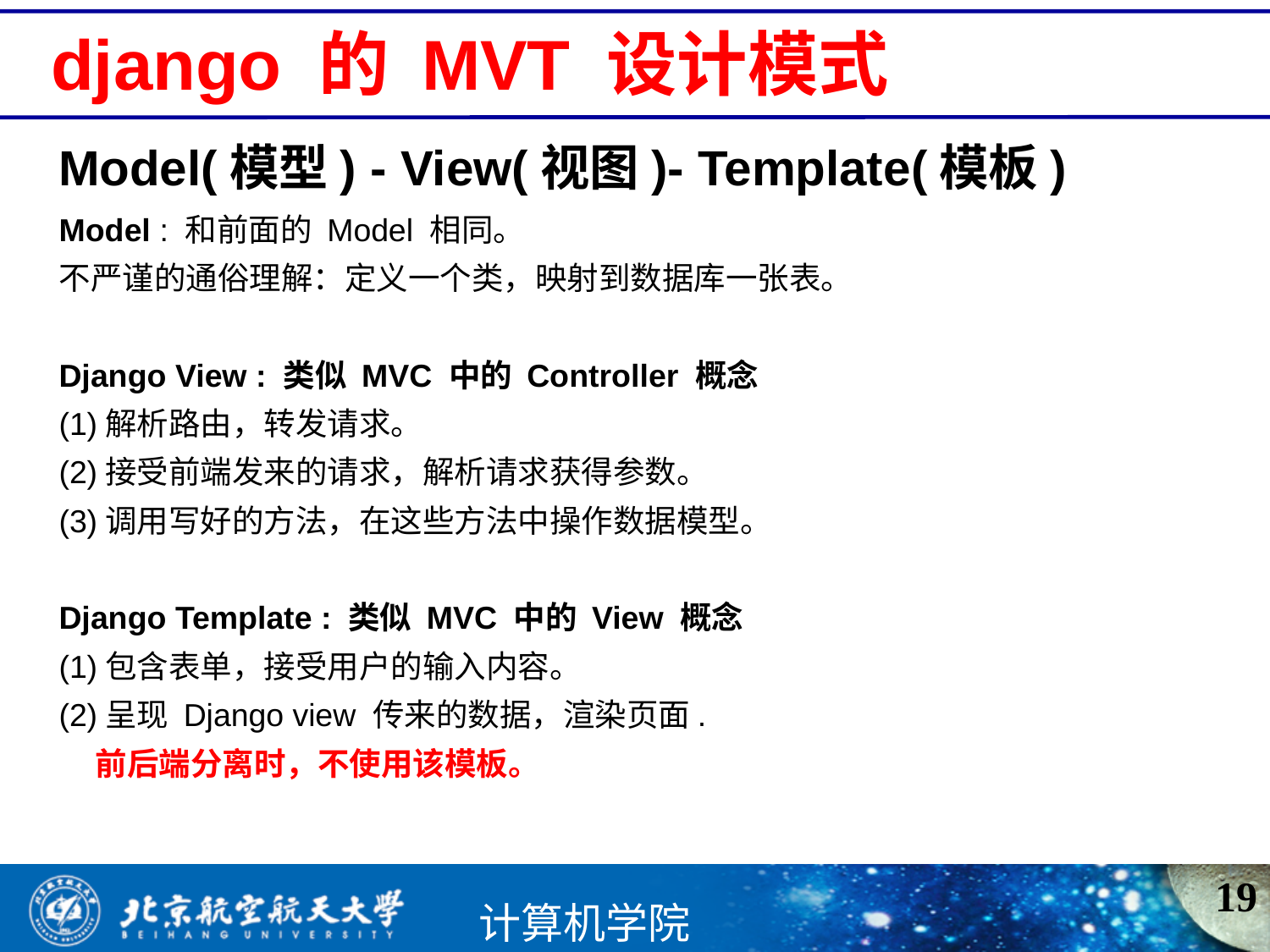

django 的 MVT 设计模式
Model(模型) - View(视图)- Template(模板)
Model : 和前面的 Model 相同。
不严谨的通俗理解：定义一个类，映射到数据库一张表。

Django View : 类似 MVC 中的 Controller 概念
(1)解析路由，转发请求。
(2)接受前端发来的请求，解析请求获得参数。
(3)调用写好的方法，在这些方法中操作数据模型。

Django Template : 类似 MVC 中的 View 概念
(1)包含表单，接受用户的输入内容。
(2)呈现 Django view 传来的数据，渲染页面.
    前后端分离时，不使用该模板。